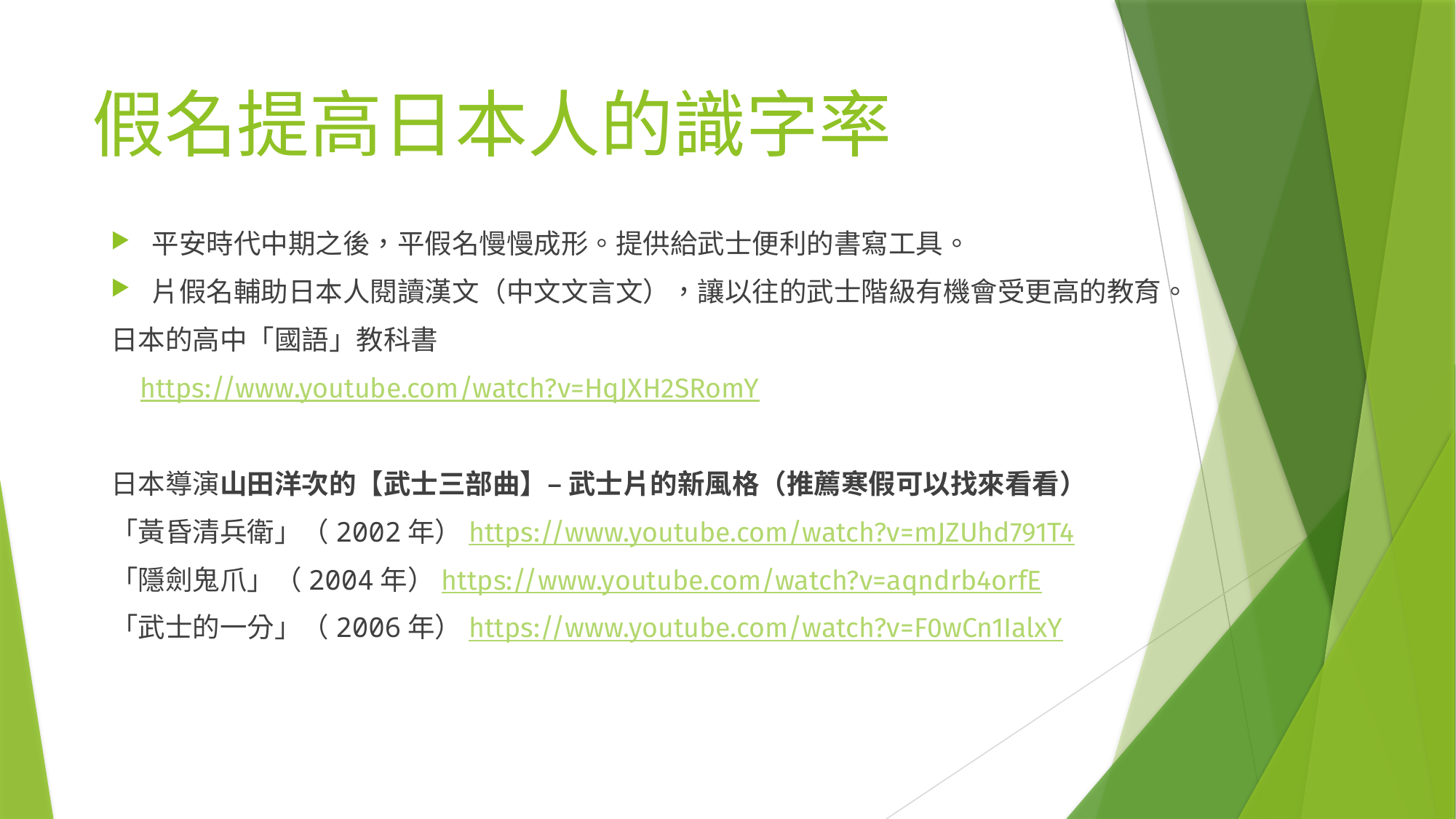

# 假名提高日本人的識字率
平安時代中期之後，平假名慢慢成形。提供給武士便利的書寫工具。
片假名輔助日本人閱讀漢文（中文文言文），讓以往的武士階級有機會受更高的教育。
日本的高中「國語」教科書
    https://www.youtube.com/watch?v=HqJXH2SRomY

日本導演山田洋次的【武士三部曲】– 武士片的新風格（推薦寒假可以找來看看）
「黃昏清兵衛」（2002年）https://www.youtube.com/watch?v=mJZUhd791T4
「隱劍鬼爪」（2004年）https://www.youtube.com/watch?v=aqndrb4orfE
「武士的一分」（2006年）https://www.youtube.com/watch?v=F0wCn1IalxY